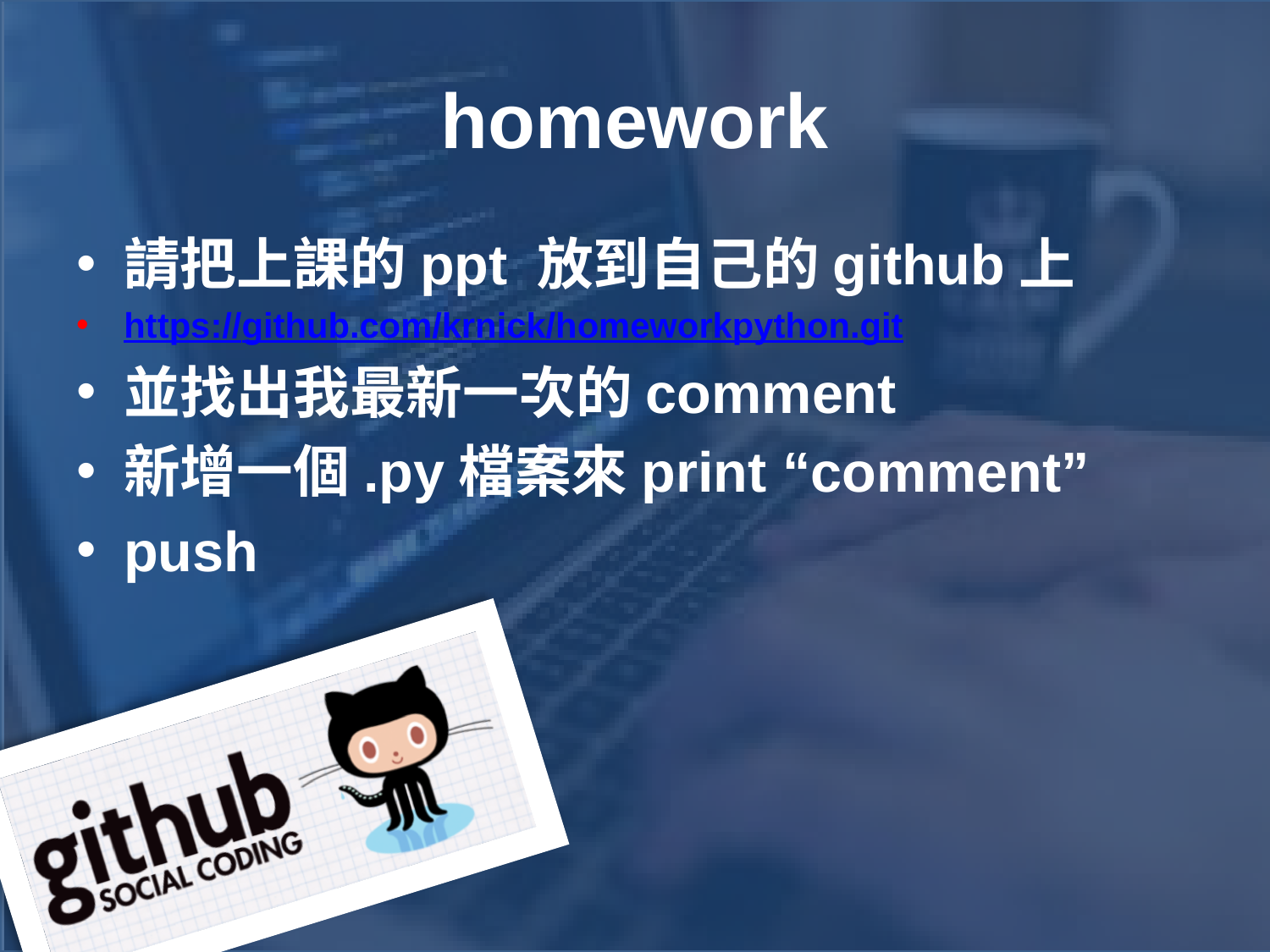

# homework
請把上課的ppt 放到自己的github上
https://github.com/krnick/homeworkpython.git
並找出我最新一次的comment
新增一個.py檔案來print “comment”
push